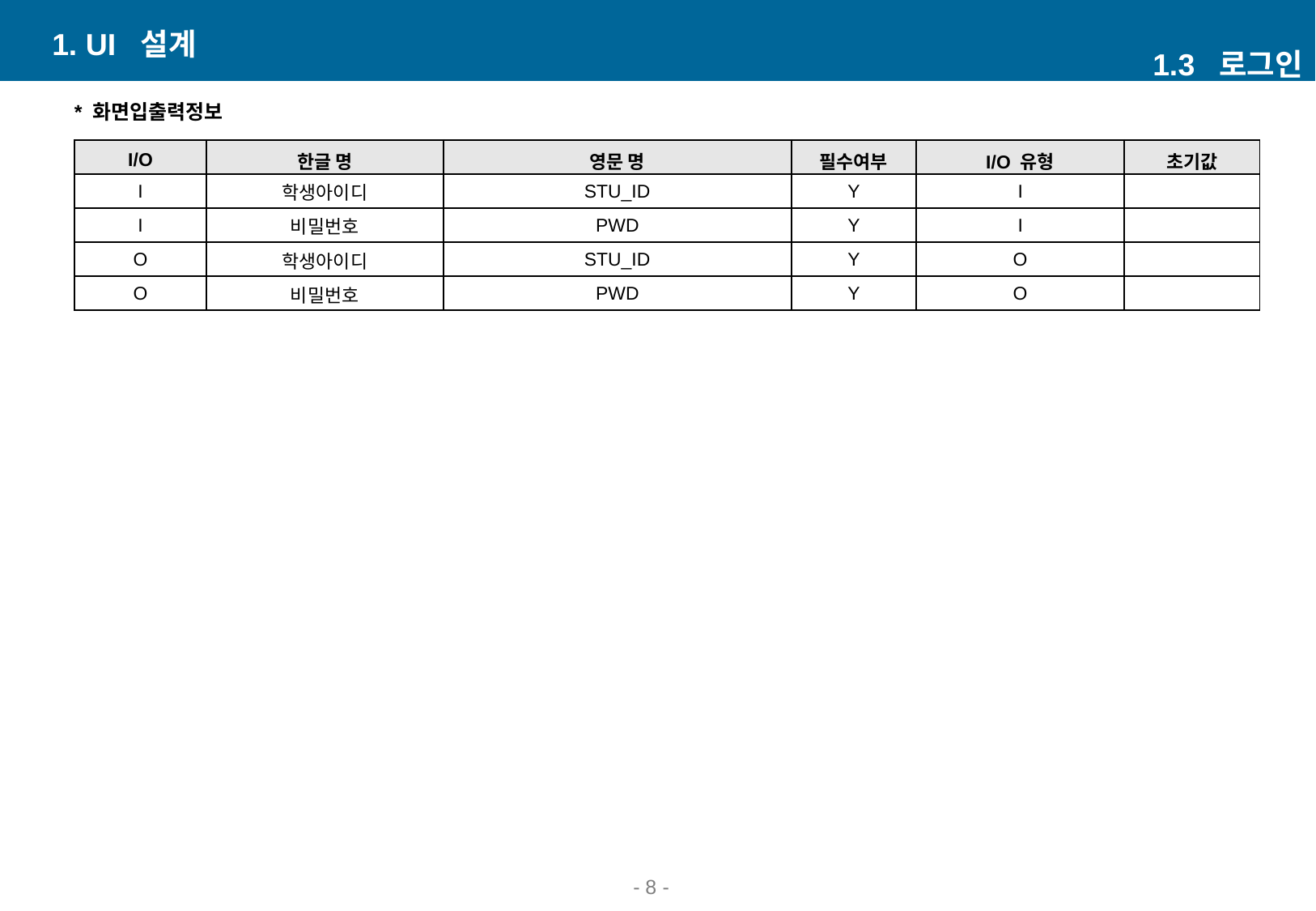

1. UI  설계
1.3  로그인
* 화면입출력정보
| I/O | 한글 명 | 영문 명 | 필수여부 | I/O 유형 | 초기값 |
| --- | --- | --- | --- | --- | --- |
| I | 학생아이디 | STU\_ID | Y | I |  |
| I | 비밀번호 | PWD | Y | I |  |
| O | 학생아이디 | STU\_ID | Y | O |  |
| O | 비밀번호 | PWD | Y | O |  |
- 8 -